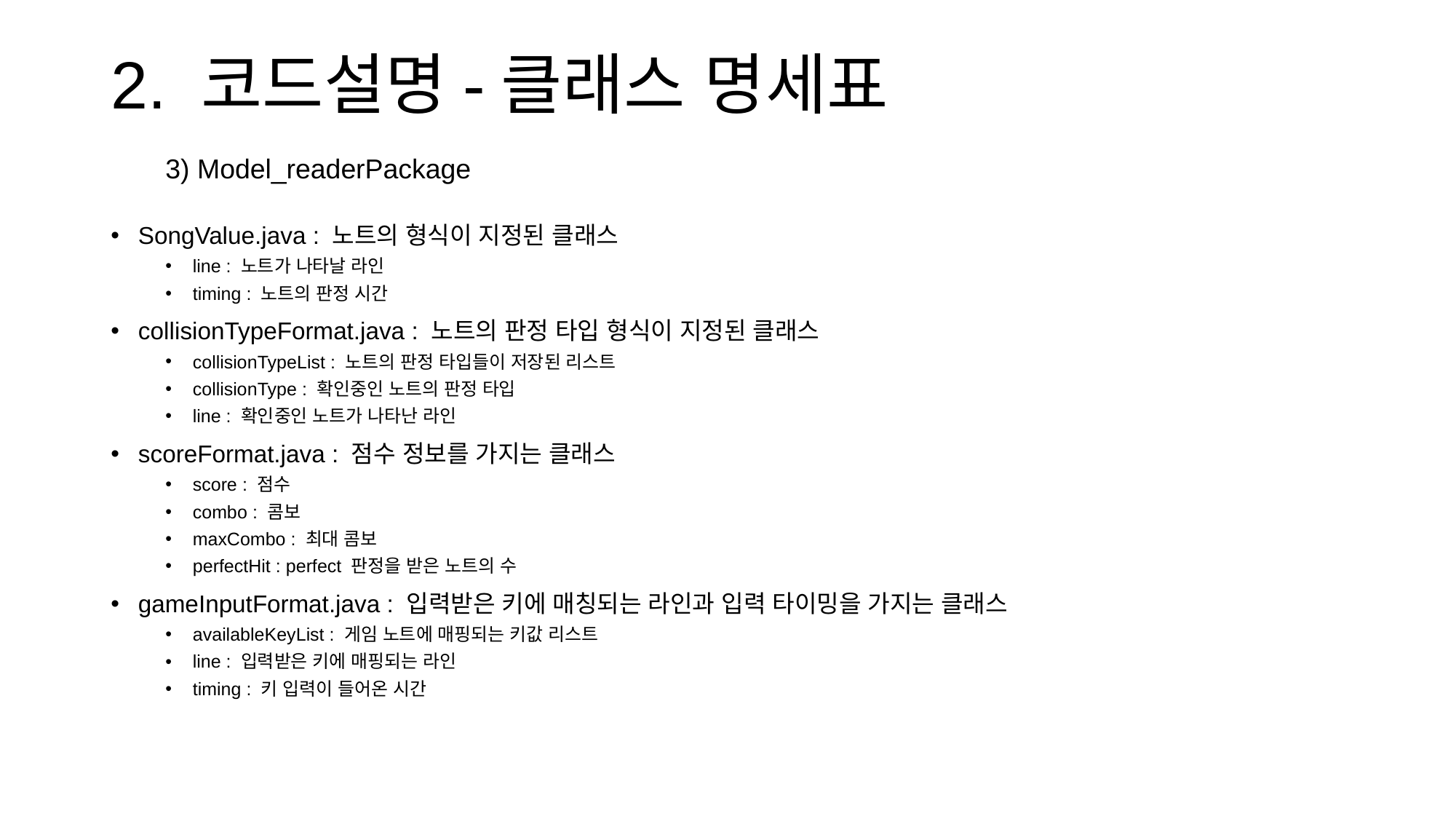

# 2. 코드설명-클래스 명세표
3) Model_readerPackage
SongValue.java : 노트의 형식이 지정된 클래스
line : 노트가 나타날 라인
timing : 노트의 판정 시간
collisionTypeFormat.java : 노트의 판정 타입 형식이 지정된 클래스
collisionTypeList : 노트의 판정 타입들이 저장된 리스트
collisionType : 확인중인 노트의 판정 타입
line : 확인중인 노트가 나타난 라인
scoreFormat.java : 점수 정보를 가지는 클래스
score : 점수
combo : 콤보
maxCombo : 최대 콤보
perfectHit : perfect 판정을 받은 노트의 수
gameInputFormat.java : 입력받은 키에 매칭되는 라인과 입력 타이밍을 가지는 클래스
availableKeyList : 게임 노트에 매핑되는 키값 리스트
line : 입력받은 키에 매핑되는 라인
timing : 키 입력이 들어온 시간